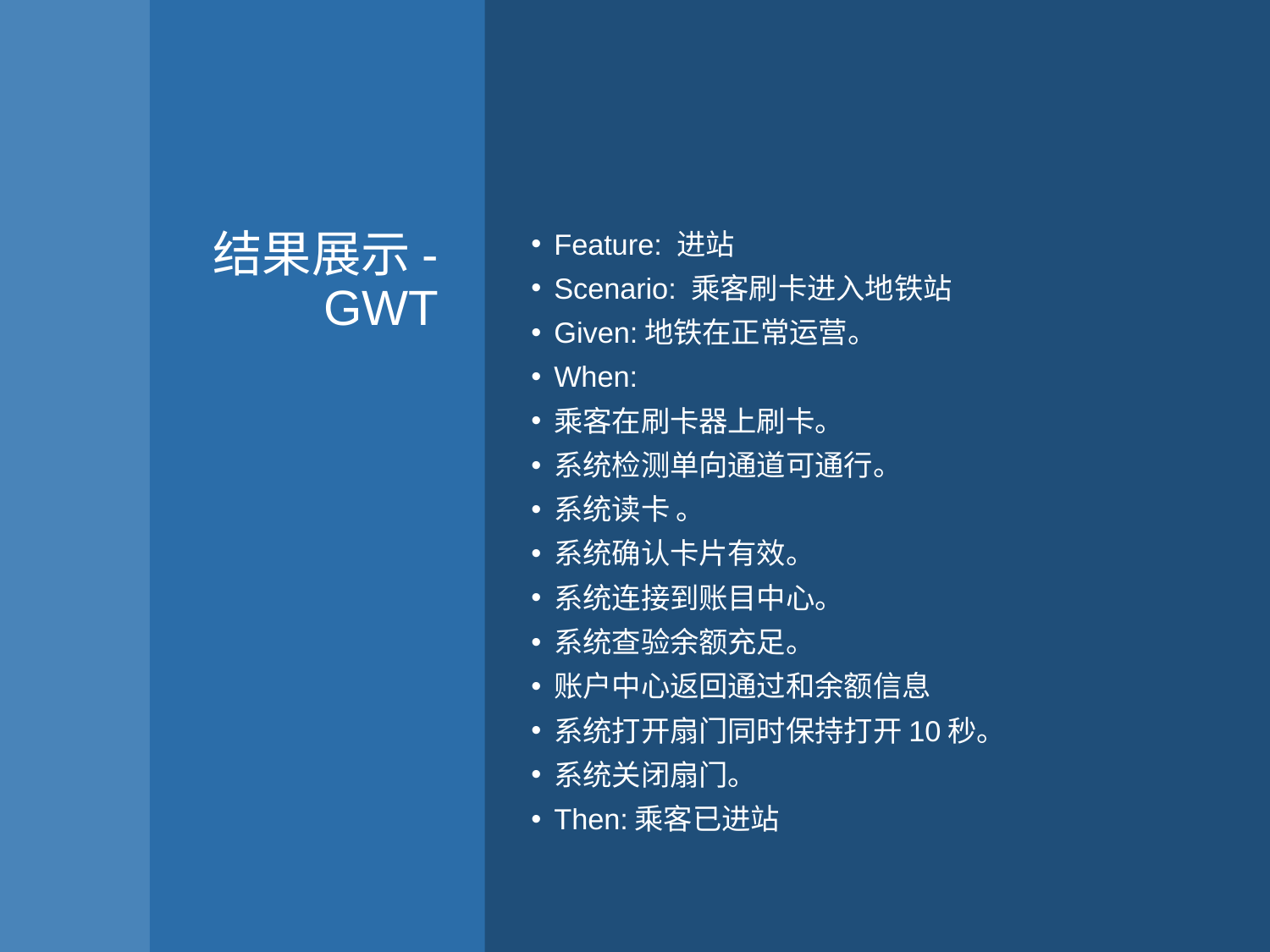

# 结果展示-GWT
Feature: 进站
Scenario: 乘客刷卡进入地铁站
Given:地铁在正常运营。
When:
乘客在刷卡器上刷卡。
系统检测单向通道可通行。
系统读卡 。
系统确认卡片有效。
系统连接到账目中心。
系统查验余额充足。
账户中心返回通过和余额信息
系统打开扇门同时保持打开10秒。
系统关闭扇门。
Then:乘客已进站